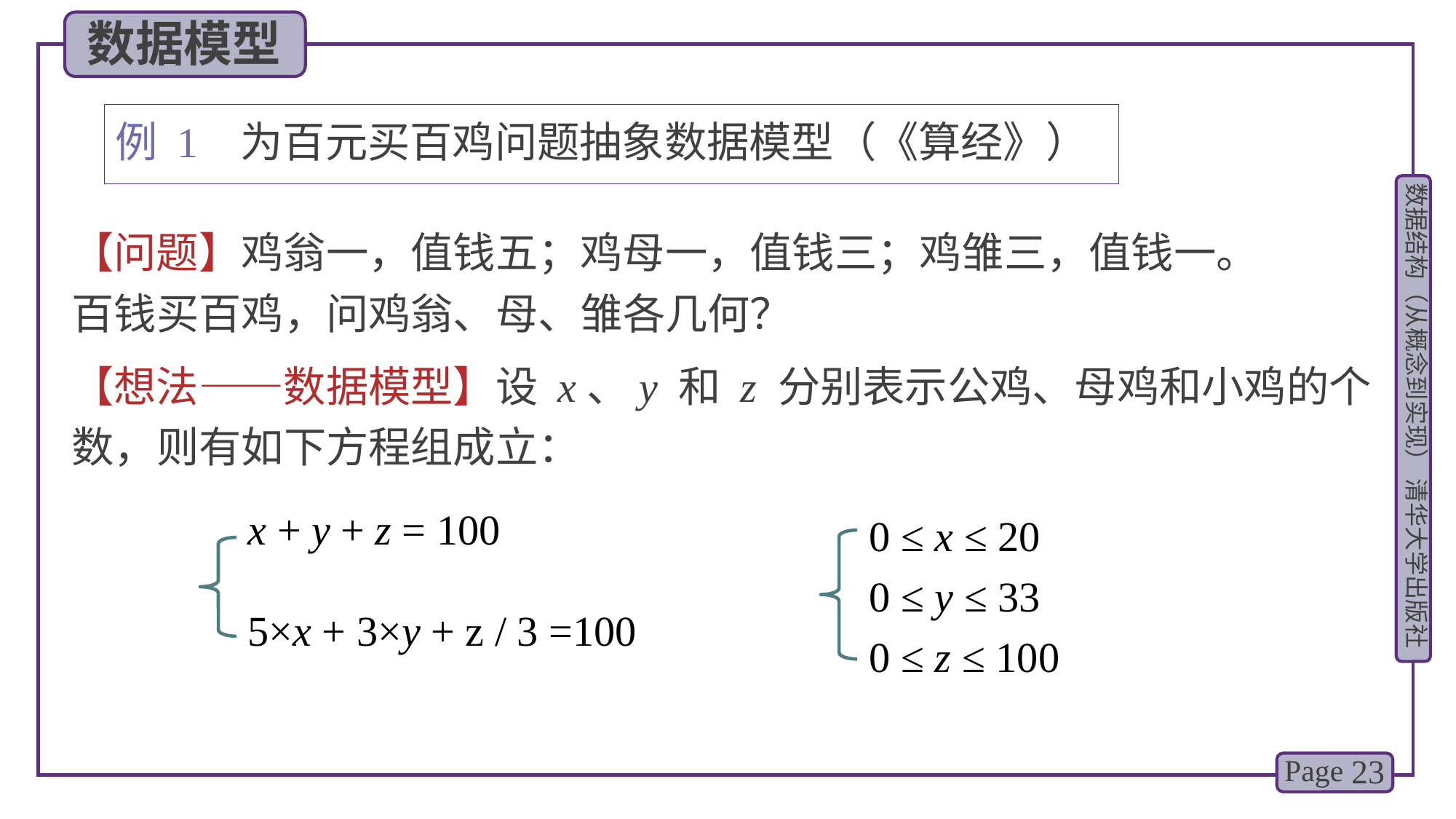

数据模型

例 1   为百元买百鸡问题抽象数据模型（《算经》）
【问题】鸡翁一，值钱五；鸡母一，值钱三；鸡雏三，值钱一。百钱买百鸡，问鸡翁、母、雏各几何？
【想法——数据模型】设 x、y 和 z 分别表示公鸡、母鸡和小鸡的个数，则有如下方程组成立：
0 ≤ x ≤ 20
0 ≤ y ≤ 33
0 ≤ z ≤ 100

x + y + z = 100

5×x + 3×y + z / 3 =100